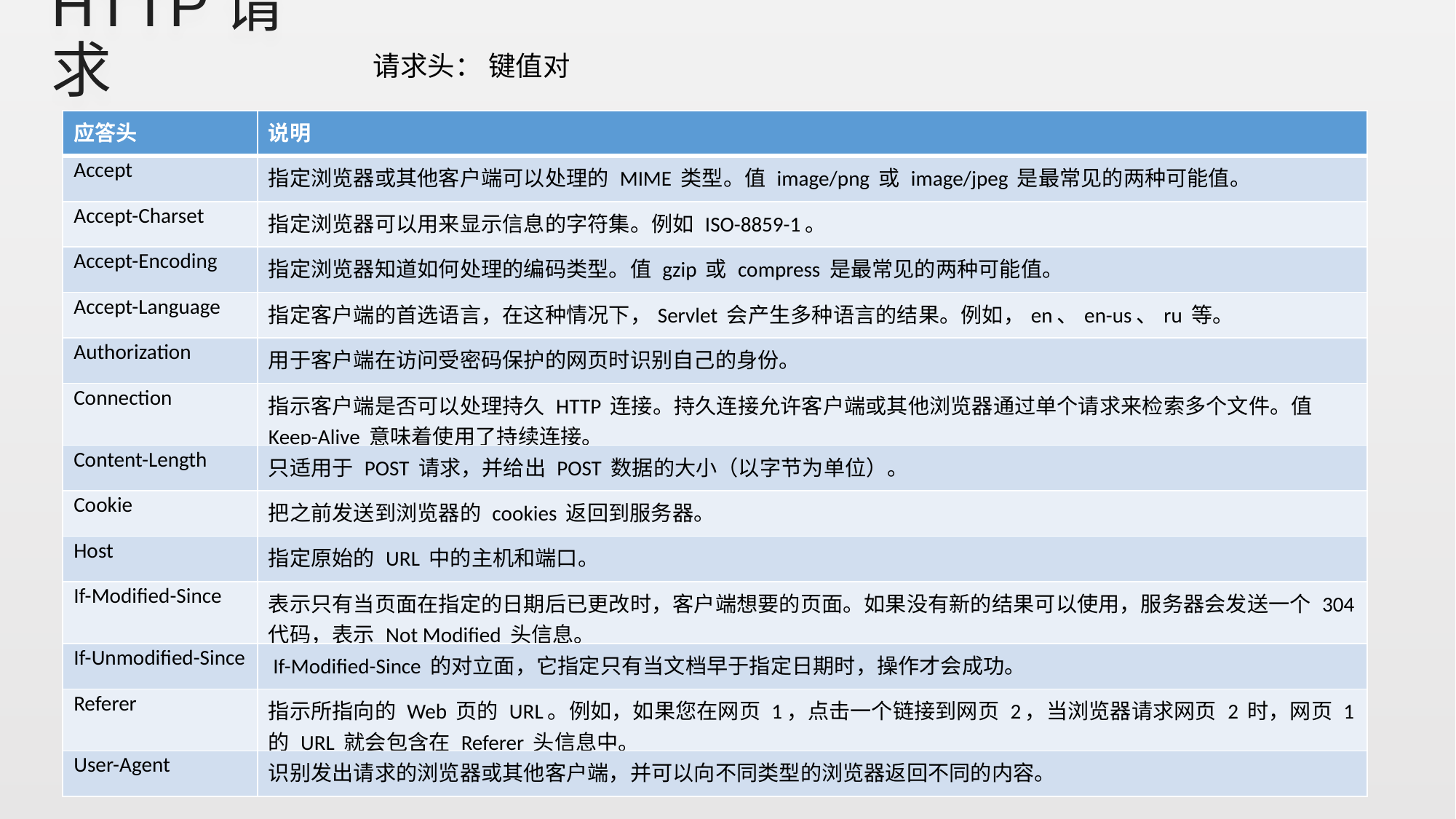

# HTTP请求
请求头： 键值对
| 应答头 | 说明 |
| --- | --- |
| Accept | 指定浏览器或其他客户端可以处理的 MIME 类型。值 image/png 或 image/jpeg 是最常见的两种可能值。 |
| Accept-Charset | 指定浏览器可以用来显示信息的字符集。例如 ISO-8859-1。 |
| Accept-Encoding | 指定浏览器知道如何处理的编码类型。值 gzip 或 compress 是最常见的两种可能值。 |
| Accept-Language | 指定客户端的首选语言，在这种情况下，Servlet 会产生多种语言的结果。例如，en、en-us、ru 等。 |
| Authorization | 用于客户端在访问受密码保护的网页时识别自己的身份。 |
| Connection | 指示客户端是否可以处理持久 HTTP 连接。持久连接允许客户端或其他浏览器通过单个请求来检索多个文件。值 Keep-Alive 意味着使用了持续连接。 |
| Content-Length | 只适用于 POST 请求，并给出 POST 数据的大小（以字节为单位）。 |
| Cookie | 把之前发送到浏览器的 cookies 返回到服务器。 |
| Host | 指定原始的 URL 中的主机和端口。 |
| If-Modified-Since | 表示只有当页面在指定的日期后已更改时，客户端想要的页面。如果没有新的结果可以使用，服务器会发送一个 304 代码，表示 Not Modified 头信息。 |
| If-Unmodified-Since | If-Modified-Since 的对立面，它指定只有当文档早于指定日期时，操作才会成功。 |
| Referer | 指示所指向的 Web 页的 URL。例如，如果您在网页 1，点击一个链接到网页 2，当浏览器请求网页 2 时，网页 1 的 URL 就会包含在 Referer 头信息中。 |
| User-Agent | 识别发出请求的浏览器或其他客户端，并可以向不同类型的浏览器返回不同的内容。 |